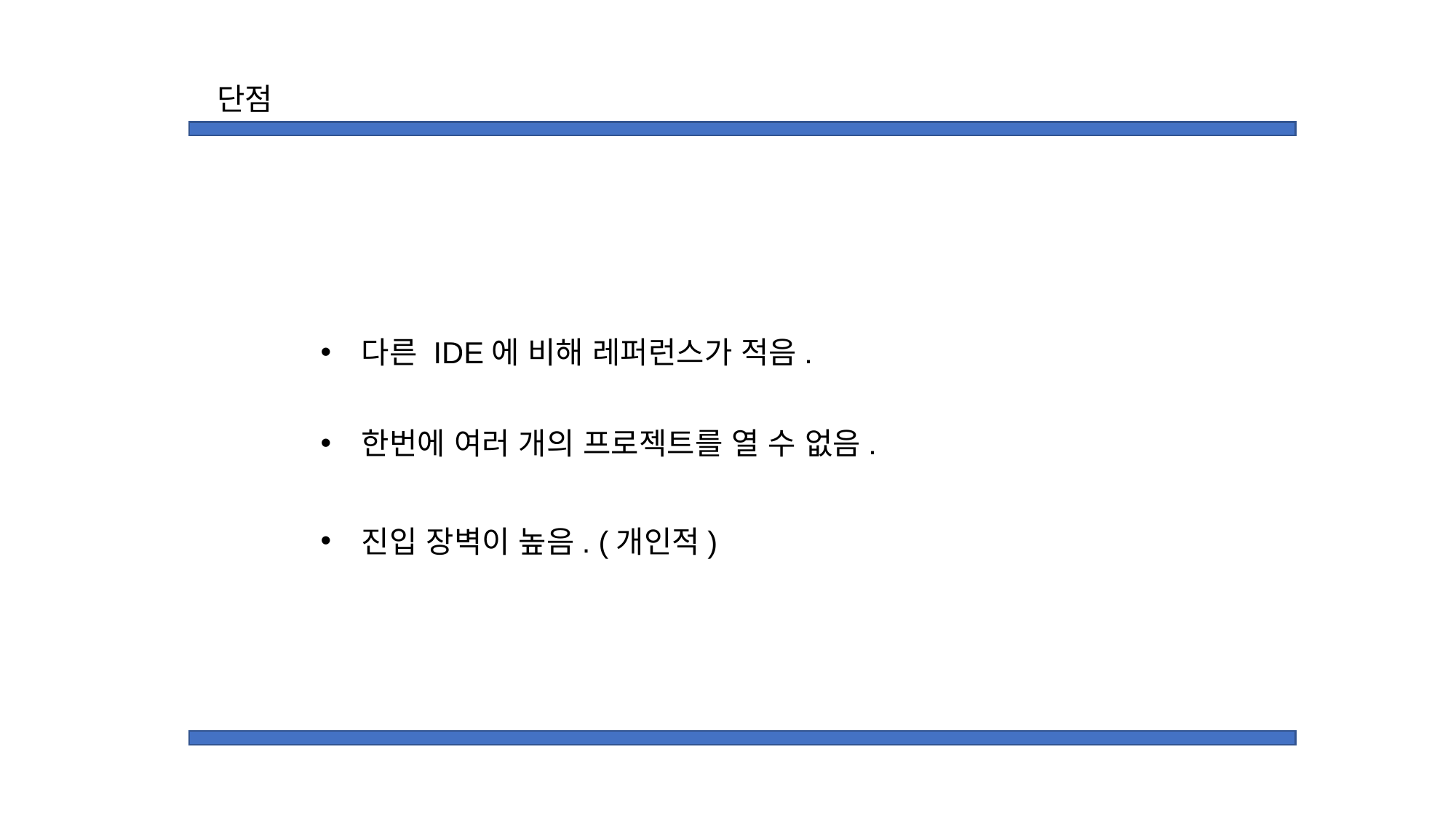

단점

다른 IDE에 비해 레퍼런스가 적음.
한번에 여러 개의 프로젝트를 열 수 없음.
진입 장벽이 높음. (개인적)